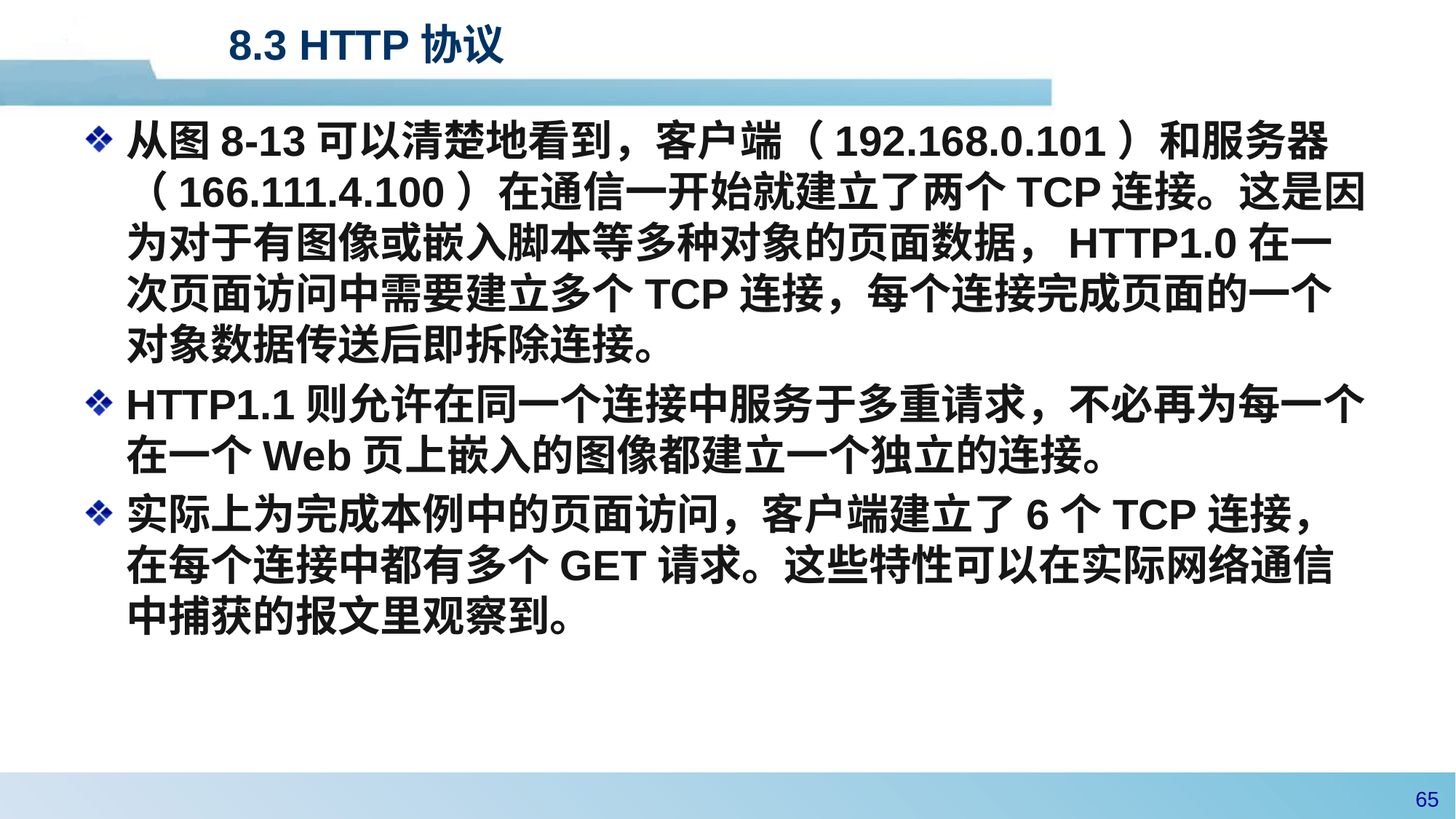

# 8.3 HTTP协议
从图8-13可以清楚地看到，客户端（192.168.0.101）和服务器（166.111.4.100）在通信一开始就建立了两个TCP连接。这是因为对于有图像或嵌入脚本等多种对象的页面数据，HTTP1.0在一次页面访问中需要建立多个TCP连接，每个连接完成页面的一个对象数据传送后即拆除连接。
HTTP1.1则允许在同一个连接中服务于多重请求，不必再为每一个在一个Web页上嵌入的图像都建立一个独立的连接。
实际上为完成本例中的页面访问，客户端建立了6个TCP连接，在每个连接中都有多个GET请求。这些特性可以在实际网络通信中捕获的报文里观察到。
65